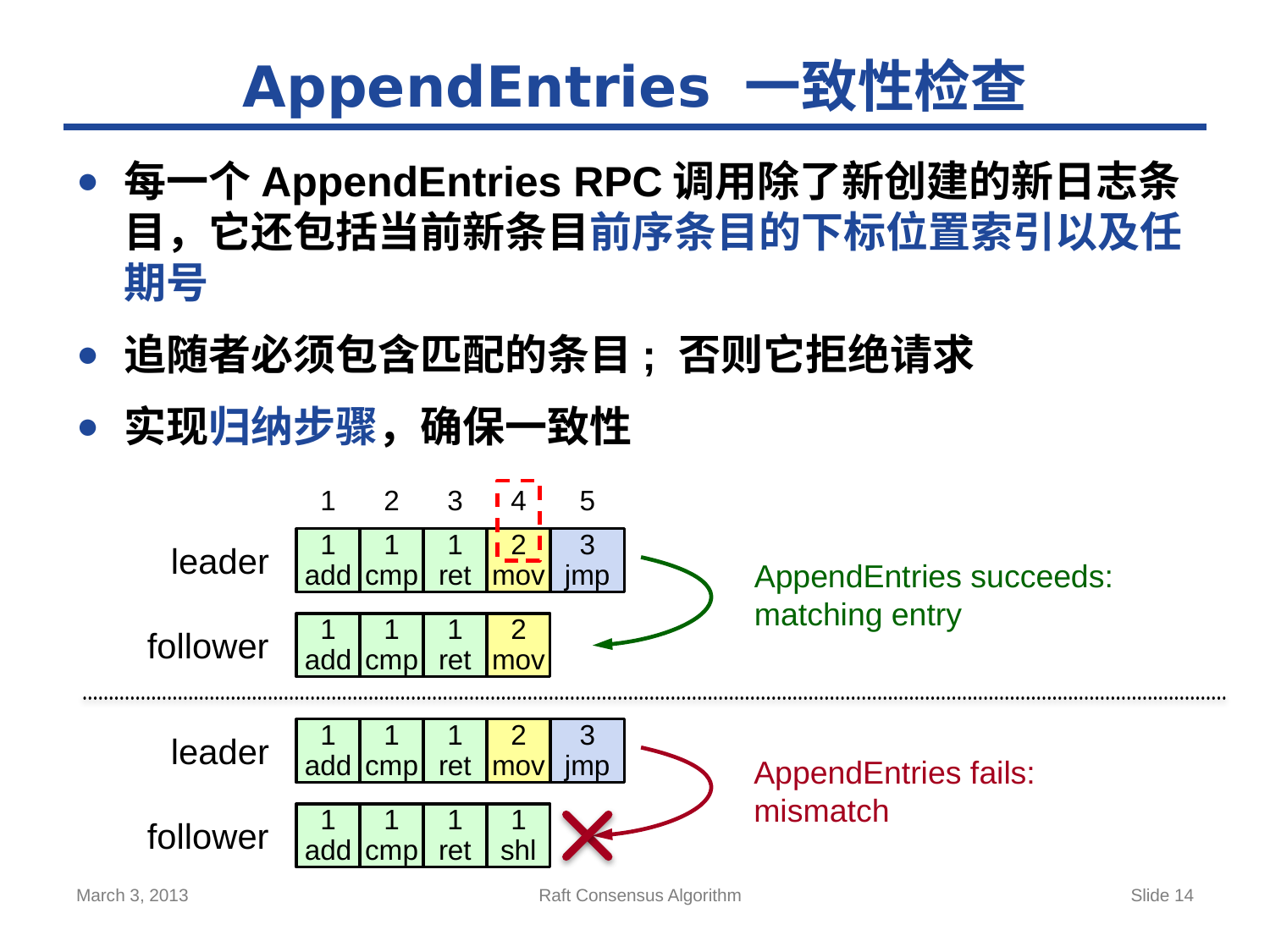

# AppendEntries 一致性检查
每一个AppendEntries RPC调用除了新创建的新日志条目，它还包括当前新条目前序条目的下标位置索引以及任期号
追随者必须包含匹配的条目; 否则它拒绝请求
实现归纳步骤，确保一致性
1
2
3
4
5

1
add
1
cmp
1
ret
2
mov
3
jmp
leader
AppendEntries succeeds:
matching entry

1
add
1
cmp
1
ret
2
mov
follower
1
add
1
cmp
1
ret
2
mov
3
jmp
leader
AppendEntries fails:
mismatch

1
add
1
cmp
1
ret
1
shl
follower
March 3, 2013
Raft Consensus Algorithm
Slide 14